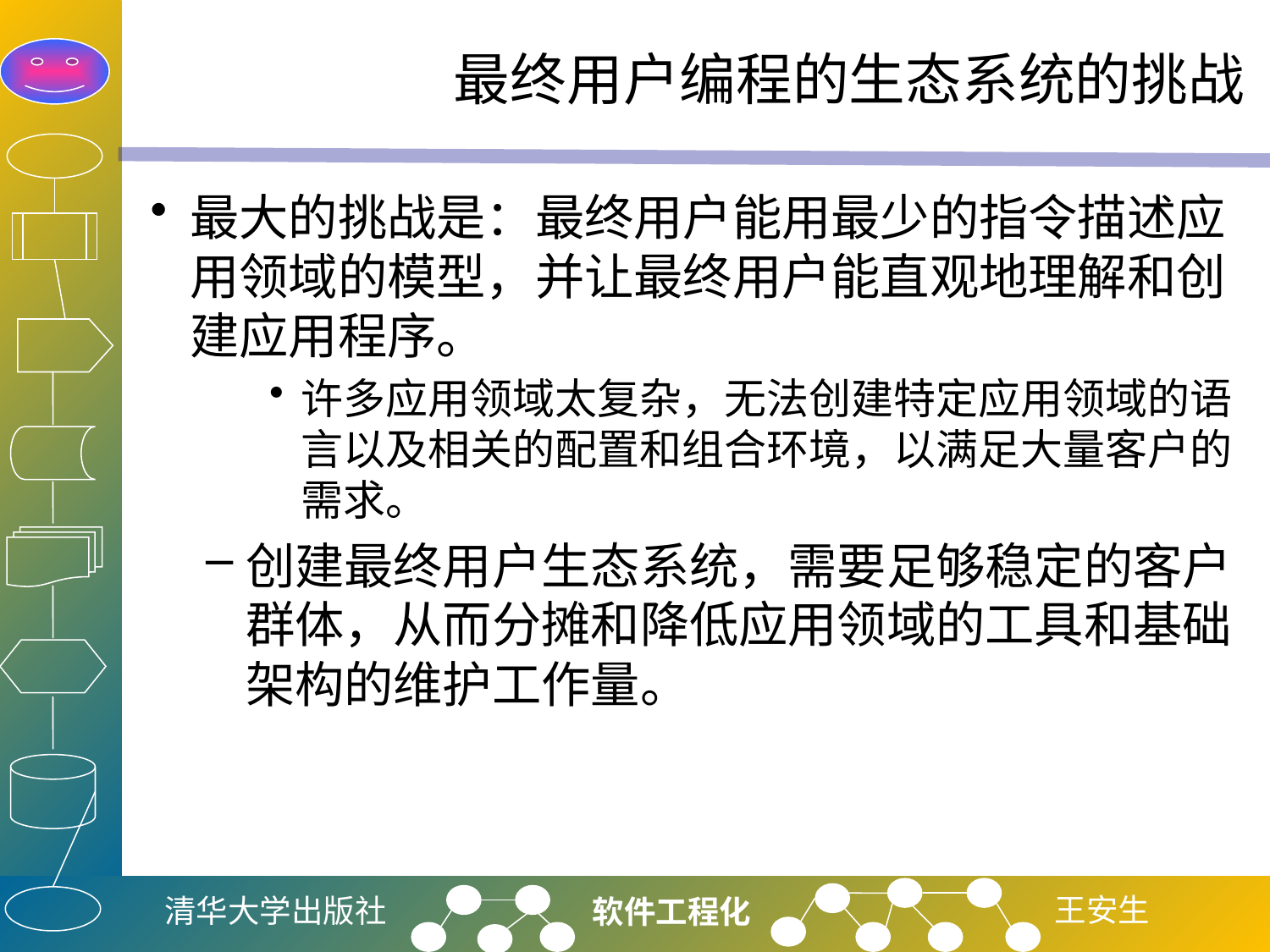

# 最终用户编程的生态系统的挑战
最大的挑战是：最终用户能用最少的指令描述应用领域的模型，并让最终用户能直观地理解和创建应用程序。
许多应用领域太复杂，无法创建特定应用领域的语言以及相关的配置和组合环境，以满足大量客户的需求。
创建最终用户生态系统，需要足够稳定的客户群体，从而分摊和降低应用领域的工具和基础架构的维护工作量。